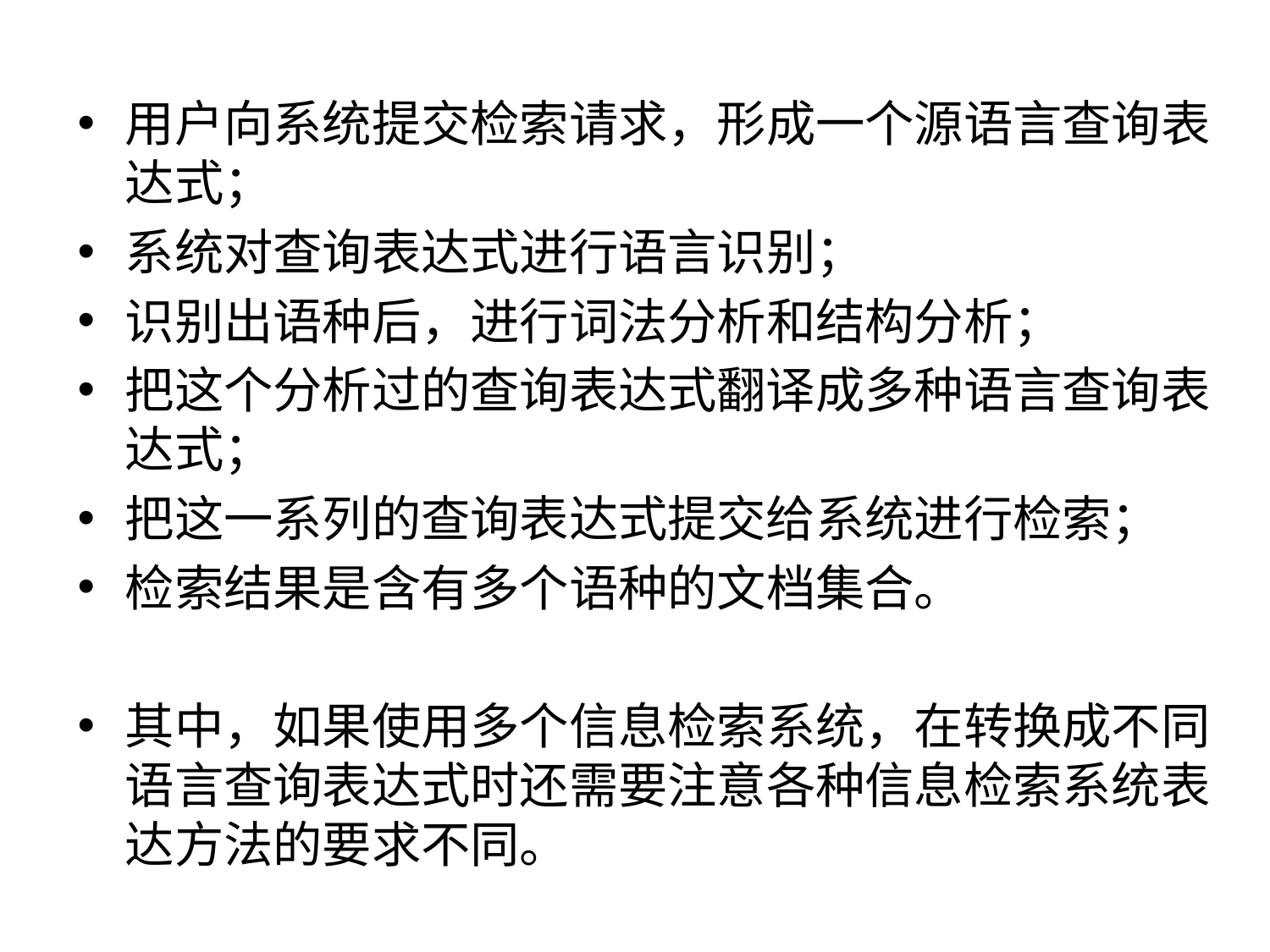

用户向系统提交检索请求，形成一个源语言查询表达式；
系统对查询表达式进行语言识别；
识别出语种后，进行词法分析和结构分析；
把这个分析过的查询表达式翻译成多种语言查询表达式；
把这一系列的查询表达式提交给系统进行检索；
检索结果是含有多个语种的文档集合。

其中，如果使用多个信息检索系统，在转换成不同语言查询表达式时还需要注意各种信息检索系统表达方法的要求不同。